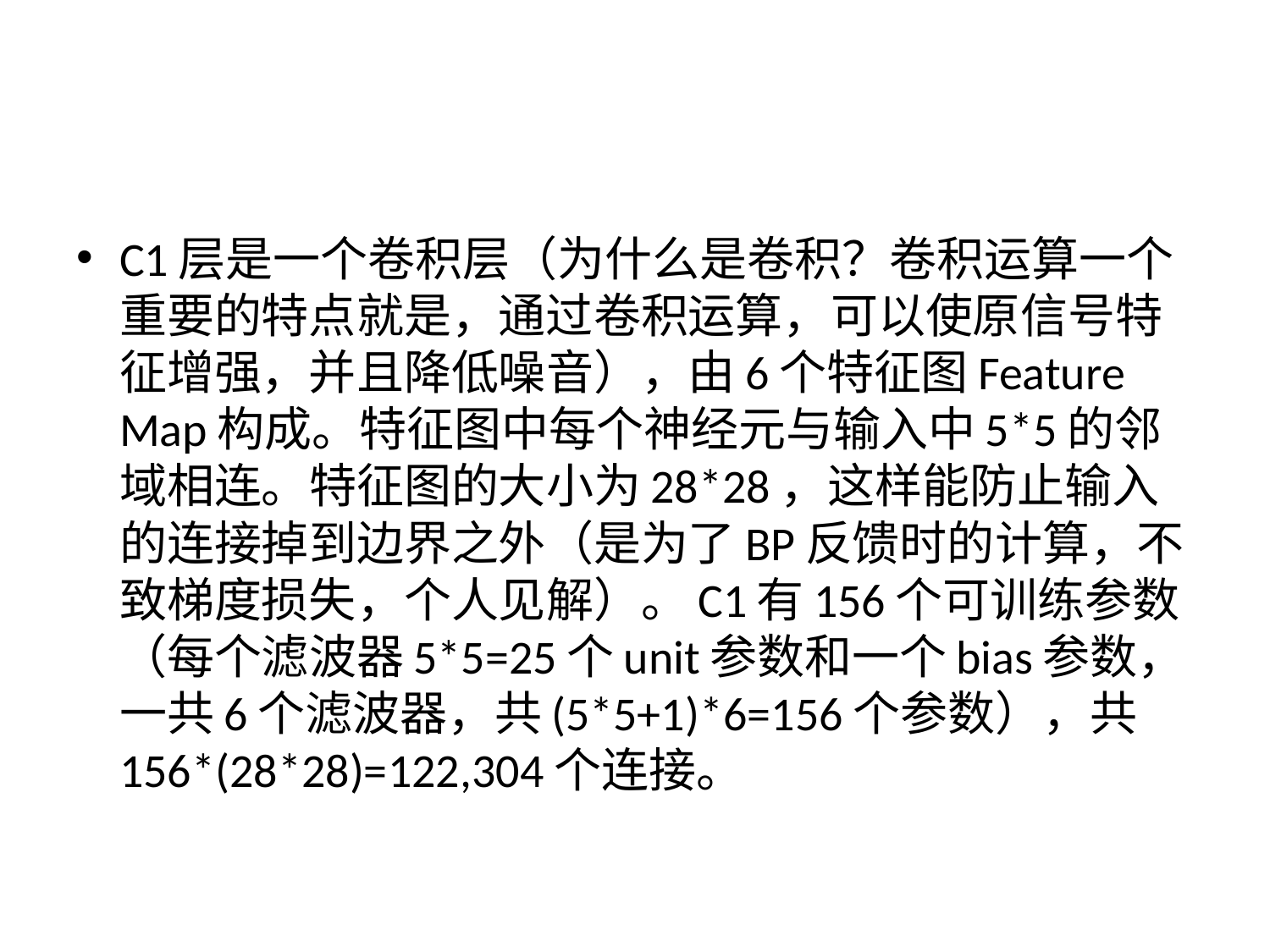

#
C1层是一个卷积层（为什么是卷积？卷积运算一个重要的特点就是，通过卷积运算，可以使原信号特征增强，并且降低噪音），由6个特征图Feature Map构成。特征图中每个神经元与输入中5*5的邻域相连。特征图的大小为28*28，这样能防止输入的连接掉到边界之外（是为了BP反馈时的计算，不致梯度损失，个人见解）。C1有156个可训练参数（每个滤波器5*5=25个unit参数和一个bias参数，一共6个滤波器，共(5*5+1)*6=156个参数），共156*(28*28)=122,304个连接。